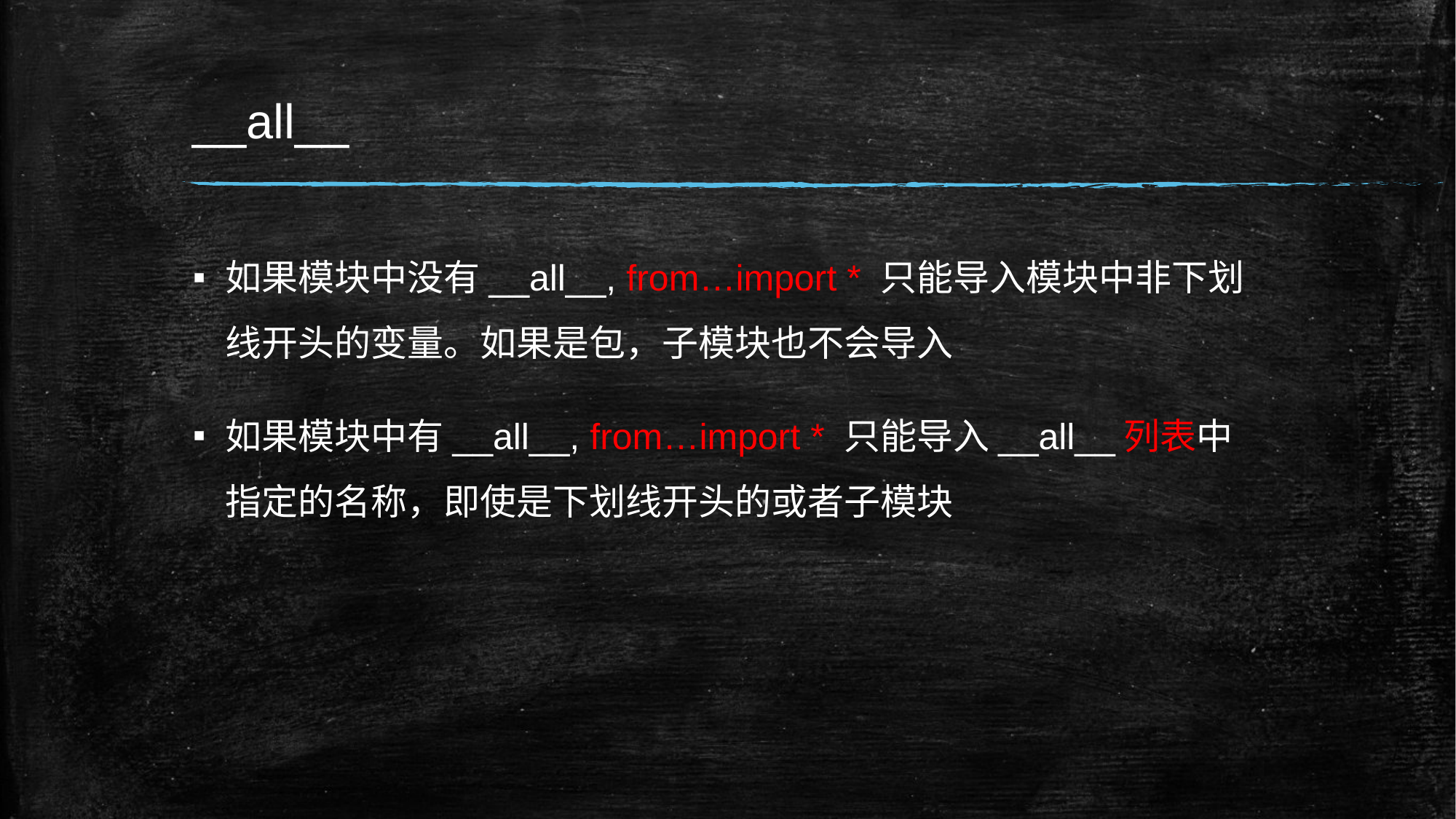

# __all__
如果模块中没有__all__, from…import * 只能导入模块中非下划线开头的变量。如果是包，子模块也不会导入
如果模块中有__all__, from…import * 只能导入__all__列表中指定的名称，即使是下划线开头的或者子模块